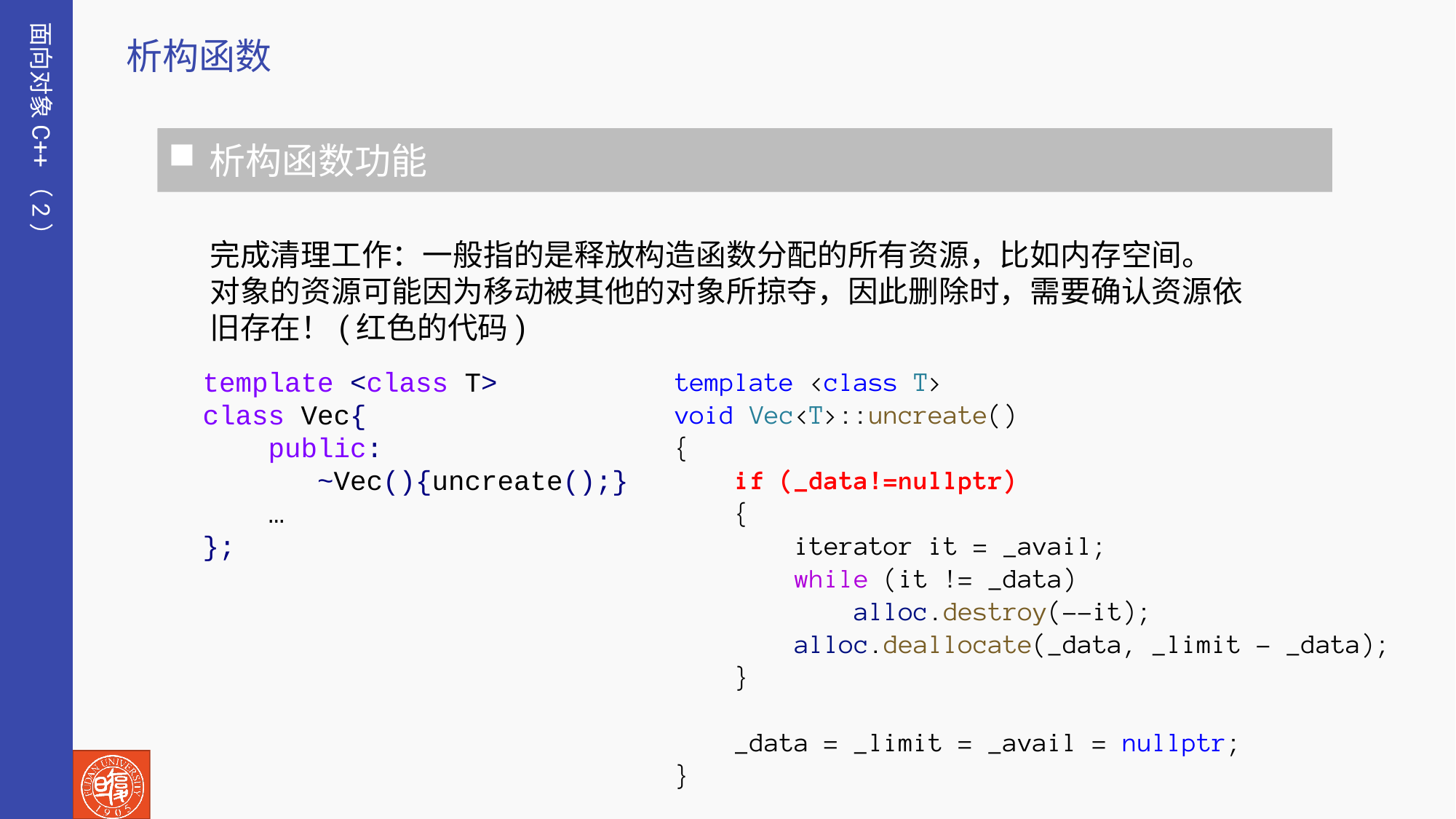

面向对象C++（2）
析构函数
析构函数功能
完成清理工作：一般指的是释放构造函数分配的所有资源，比如内存空间。
对象的资源可能因为移动被其他的对象所掠夺，因此删除时，需要确认资源依旧存在！(红色的代码)
template <class T>
void Vec<T>::uncreate()
{
    if (_data!=nullptr)
    {
        iterator it = _avail;
        while (it != _data)
            alloc.destroy(--it);
        alloc.deallocate(_data, _limit - _data);
    }
    _data = _limit = _avail = nullptr;
}
template <class T>
class Vec{
    public:
       ~Vec(){uncreate();}
    …
};